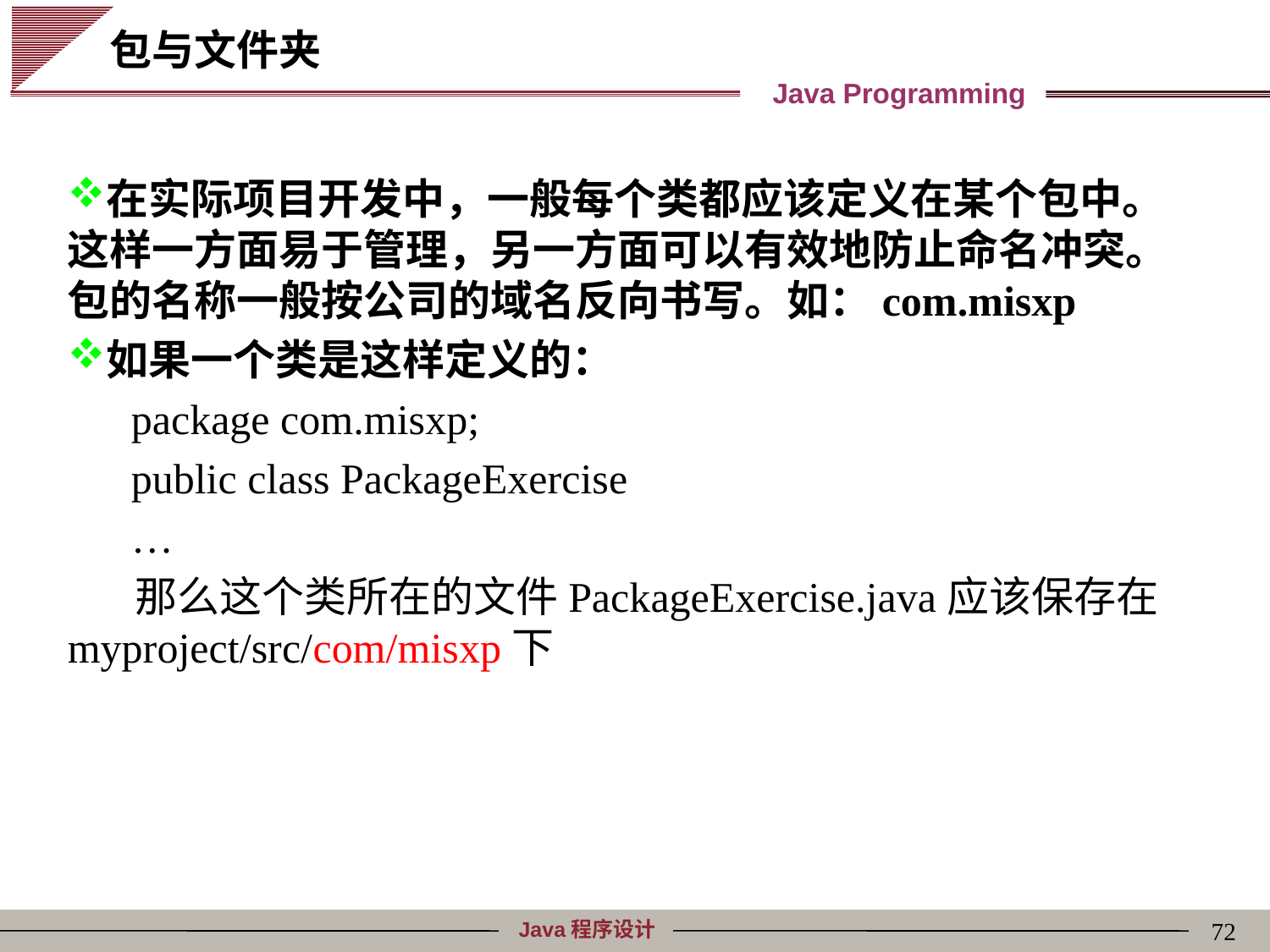

# 包与文件夹
在实际项目开发中，一般每个类都应该定义在某个包中。这样一方面易于管理，另一方面可以有效地防止命名冲突。包的名称一般按公司的域名反向书写。如：com.misxp
如果一个类是这样定义的：
package com.misxp;
public class PackageExercise
…
      那么这个类所在的文件PackageExercise.java应该保存在myproject/src/com/misxp下